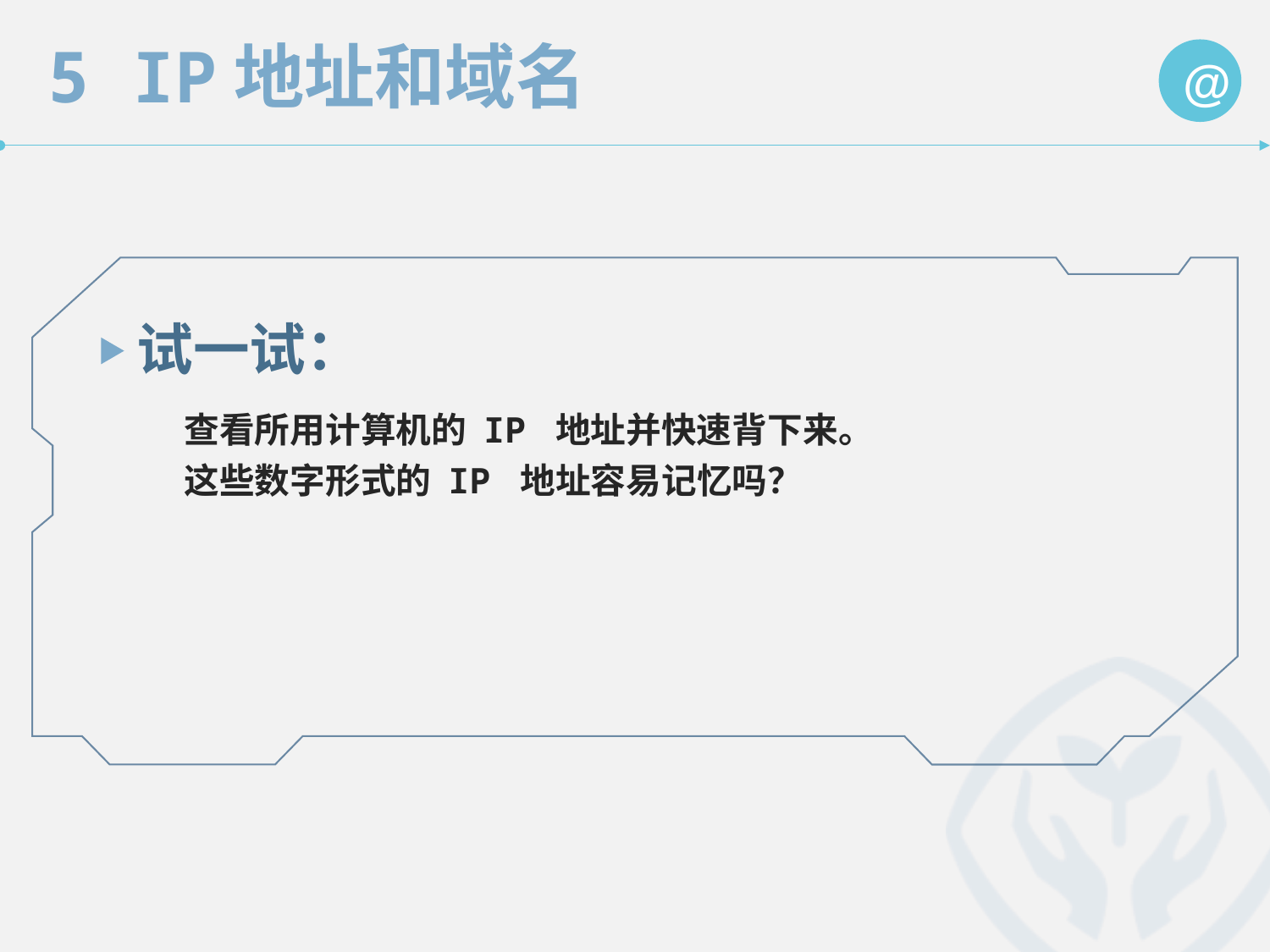

试一试：

　　查看所用计算机的 IP 地址并快速背下来。
　　这些数字形式的 IP 地址容易记忆吗？